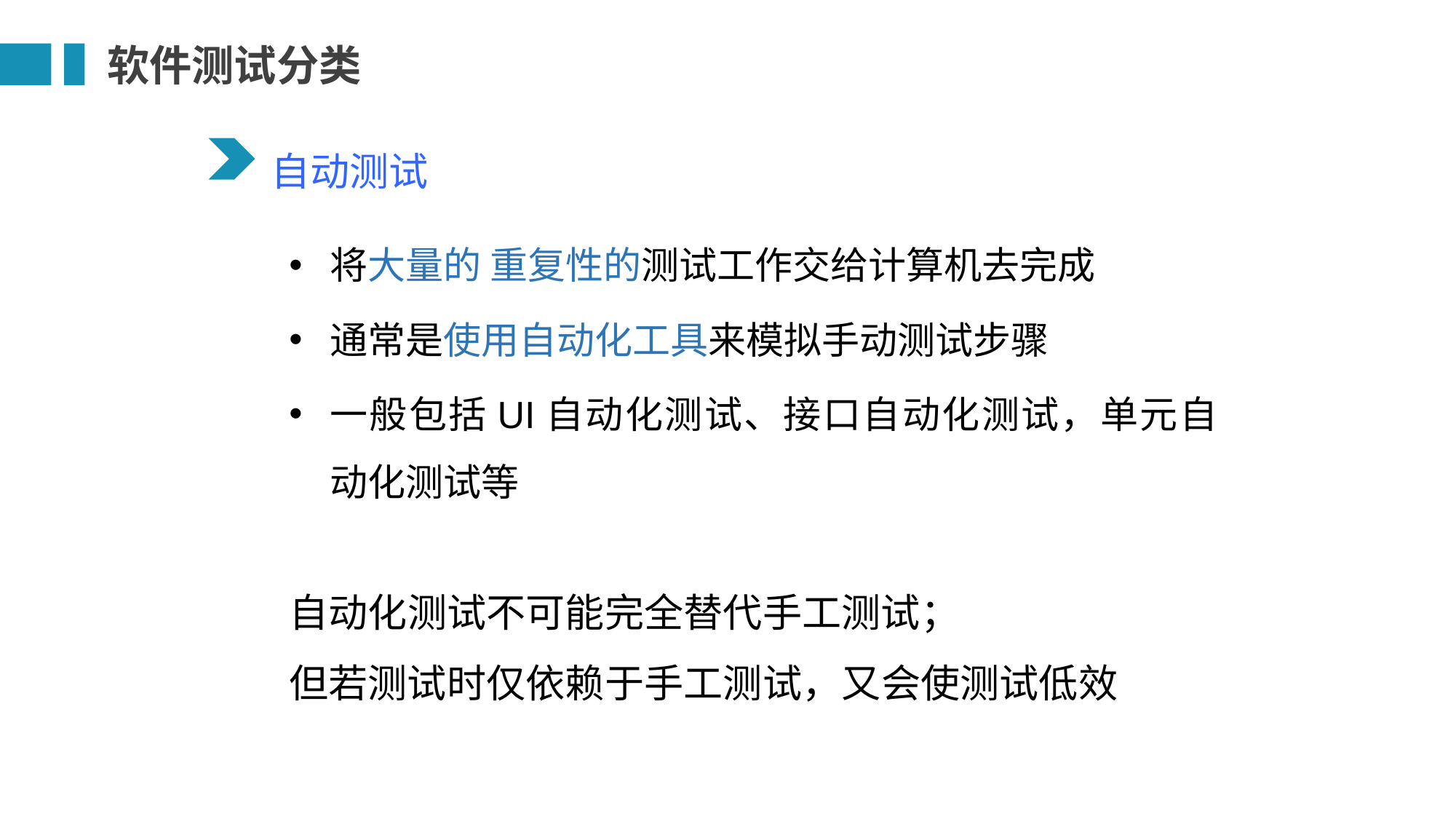

软件测试分类

自动测试

将大量的 重复性的测试工作交给计算机去完成
通常是使用自动化工具来模拟手动测试步骤
一般包括UI自动化测试、接口自动化测试，单元自动化测试等
自动化测试不可能完全替代手工测试；
但若测试时仅依赖于手工测试，又会使测试低效
32